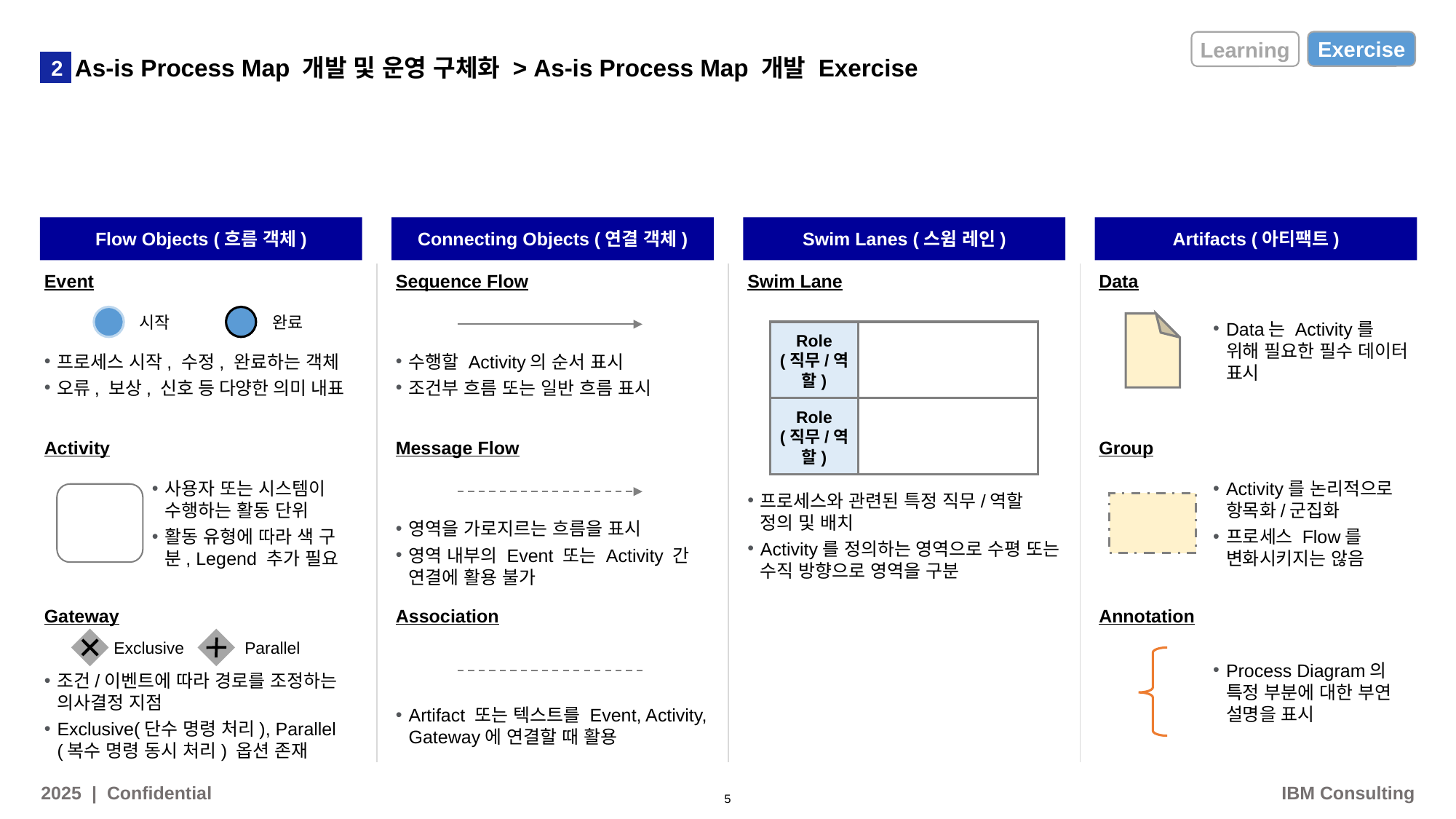

Exercise
Learning
As-is Process Map 개발 및 운영 구체화 > As-is Process Map 개발 Exercise
2
Flow Objects (흐름 객체)
Connecting Objects (연결 객체)
Swim Lanes (스윔 레인)
Artifacts (아티팩트)
Event
Sequence Flow
Swim Lane
Data

시작
완료

Data는 Activity를 위해 필요한 필수 데이터 표시

Role
(직무/역할)

Role
(직무/역할)

프로세스 시작, 수정, 완료하는 객체
오류, 보상, 신호 등 다양한 의미 내표
수행할 Activity의 순서 표시
조건부 흐름 또는 일반 흐름 표시
Activity
Message Flow
Group
사용자 또는 시스템이 수행하는 활동 단위
활동 유형에 따라 색 구분, Legend 추가 필요
Activity를 논리적으로 항목화/군집화
프로세스 Flow를 변화시키지는 않음

프로세스와 관련된 특정 직무/역할 정의 및 배치
Activity를 정의하는 영역으로 수평 또는 수직 방향으로 영역을 구분

영역을 가로지르는 흐름을 표시
영역 내부의 Event 또는 Activity 간 연결에 활용 불가
Gateway
Association
Annotation

Exclusive
Parallel

Process Diagram의 특정 부분에 대한 부연 설명을 표시
조건/이벤트에 따라 경로를 조정하는 의사결정 지점
Exclusive(단수 명령 처리), Parallel (복수 명령 동시 처리) 옵션 존재
Artifact 또는 텍스트를 Event, Activity, Gateway에 연결할 때 활용